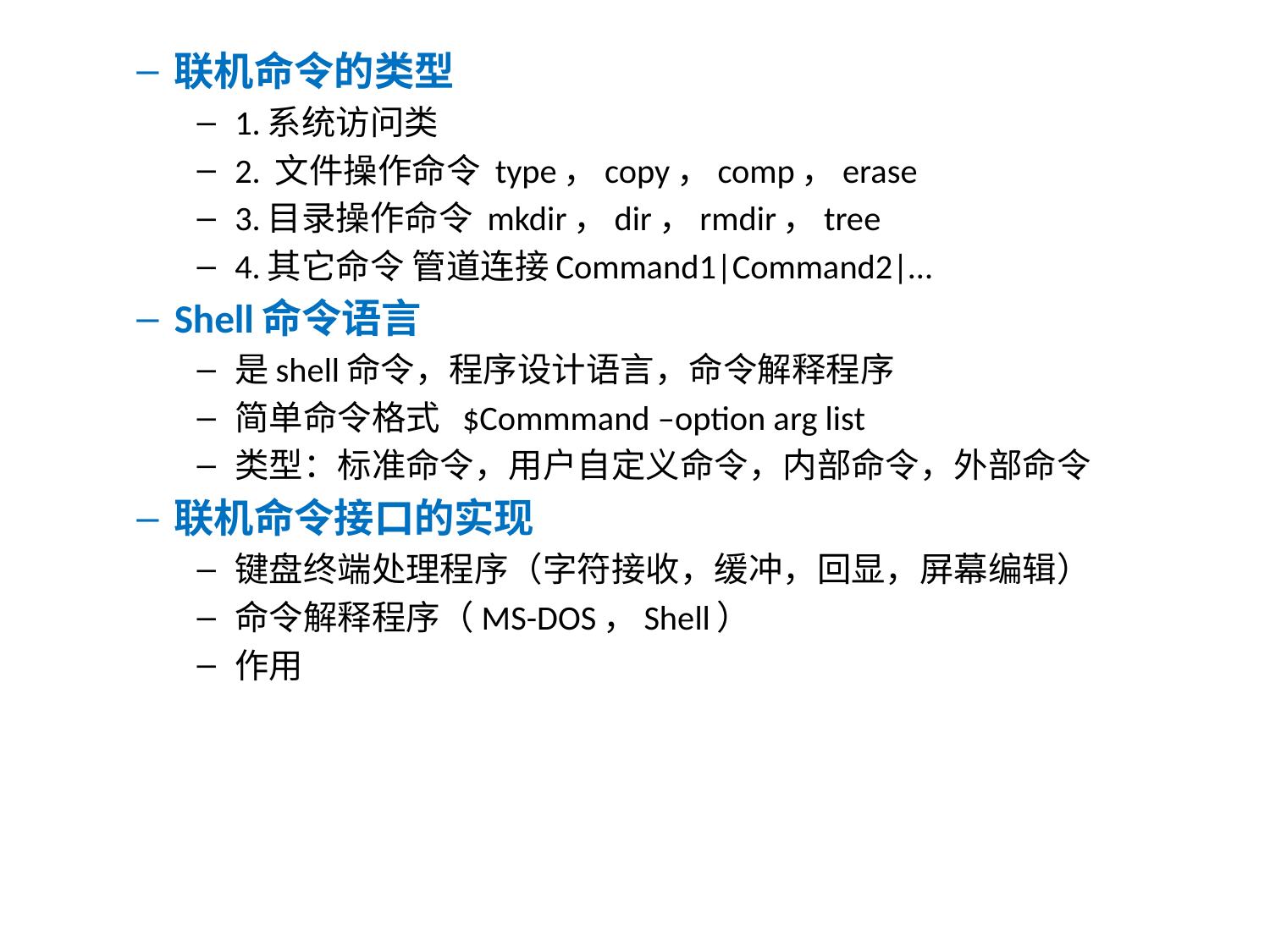

联机命令的类型
1.系统访问类
2. 文件操作命令 type，copy，comp，erase
3.目录操作命令 mkdir，dir，rmdir，tree
4.其它命令 管道连接Command1|Command2|…
Shell命令语言
是shell命令，程序设计语言，命令解释程序
简单命令格式  $Commmand –option arg list
类型：标准命令，用户自定义命令，内部命令，外部命令
联机命令接口的实现
键盘终端处理程序（字符接收，缓冲，回显，屏幕编辑）
命令解释程序（MS-DOS，Shell）
作用